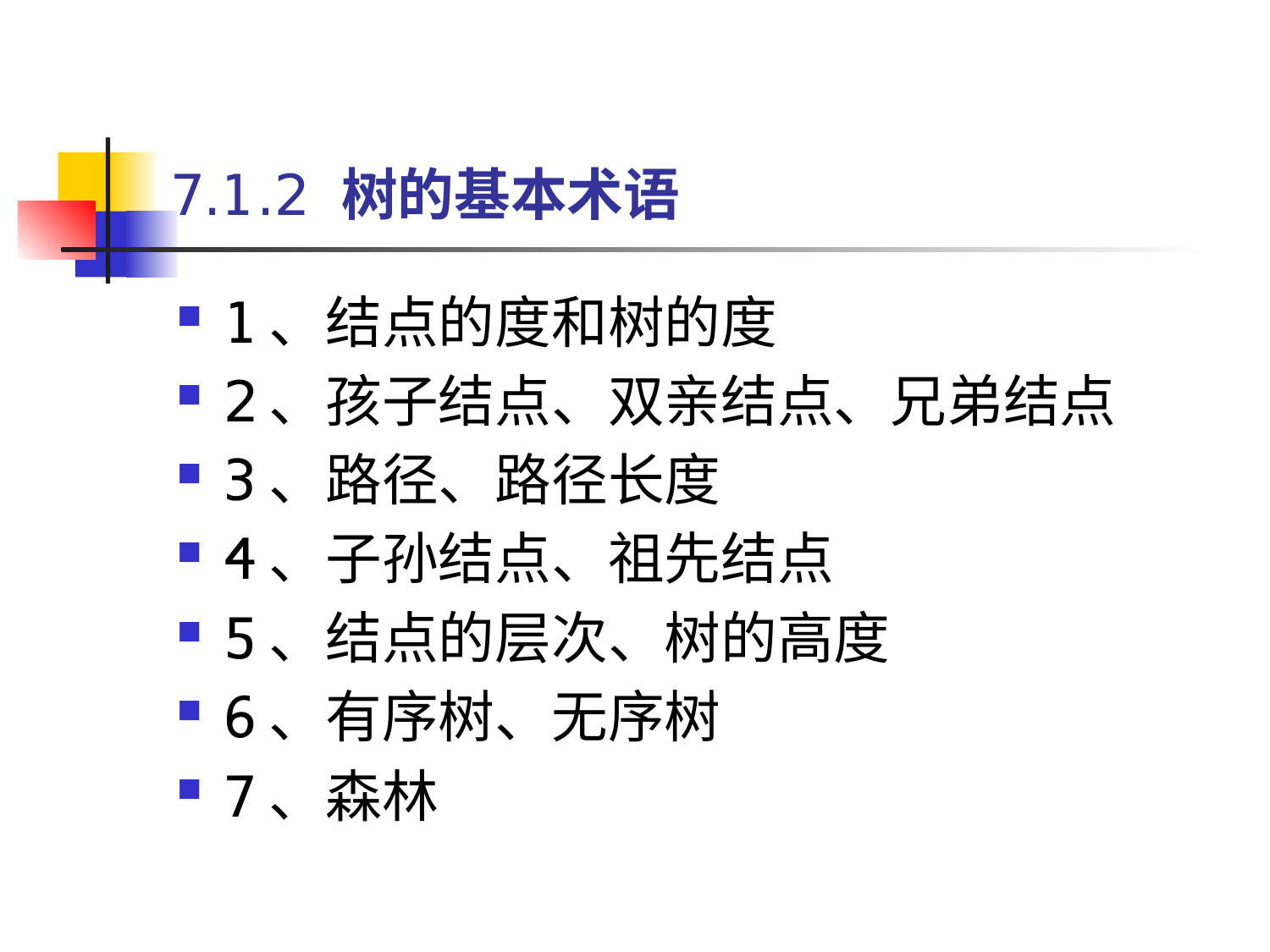

# 7.1.2 树的基本术语
1、结点的度和树的度
2、孩子结点、双亲结点、兄弟结点
3、路径、路径长度
4、子孙结点、祖先结点
5、结点的层次、树的高度
6、有序树、无序树
7、森林